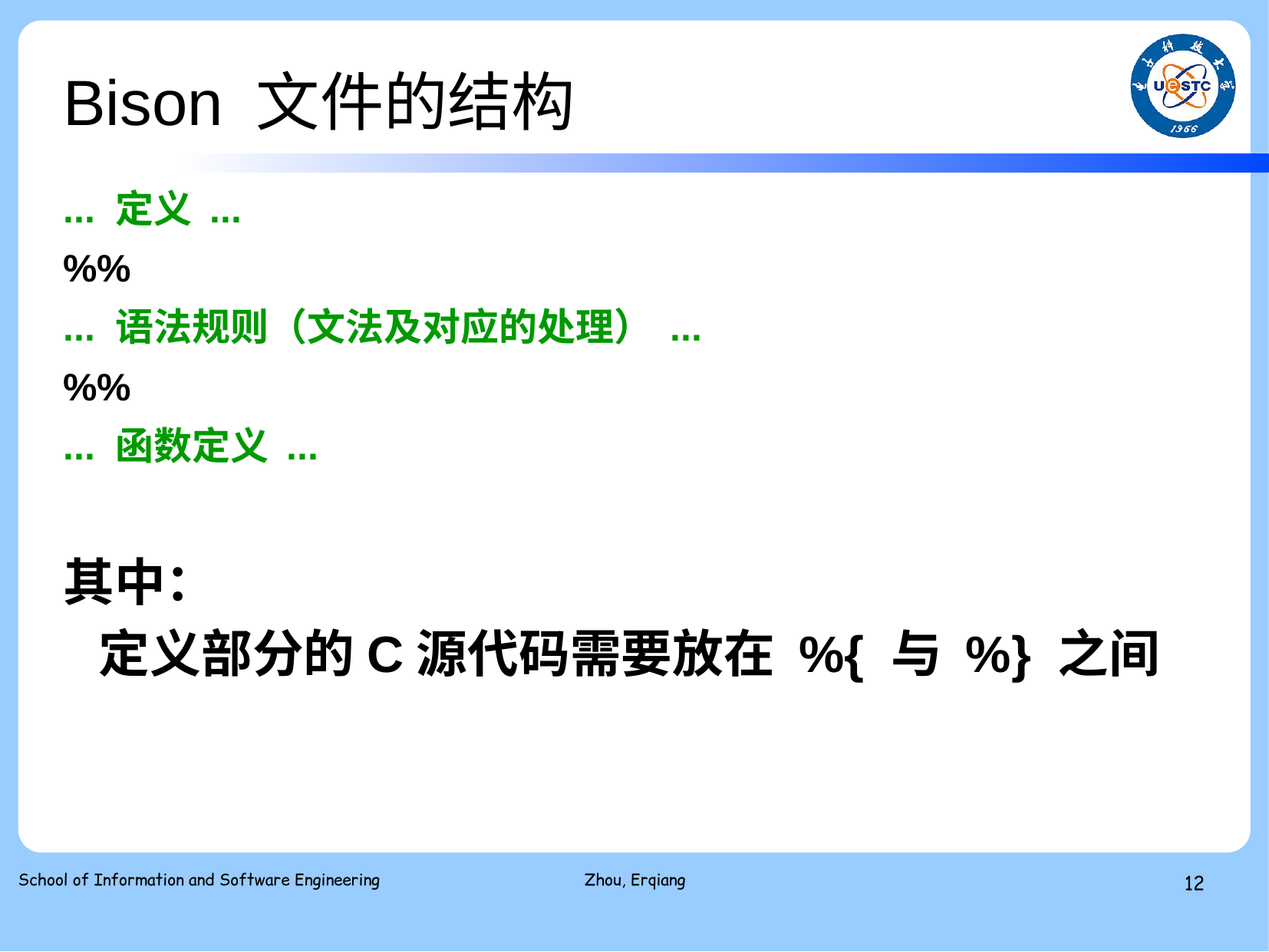

Bison 文件的结构
# ... 定义 ...
%%
... 语法规则（文法及对应的处理） ...
%%
... 函数定义 ...

其中：
  定义部分的C源代码需要放在 %{ 与 %} 之间
School of Information and Software Engineering
Zhou, Erqiang
12